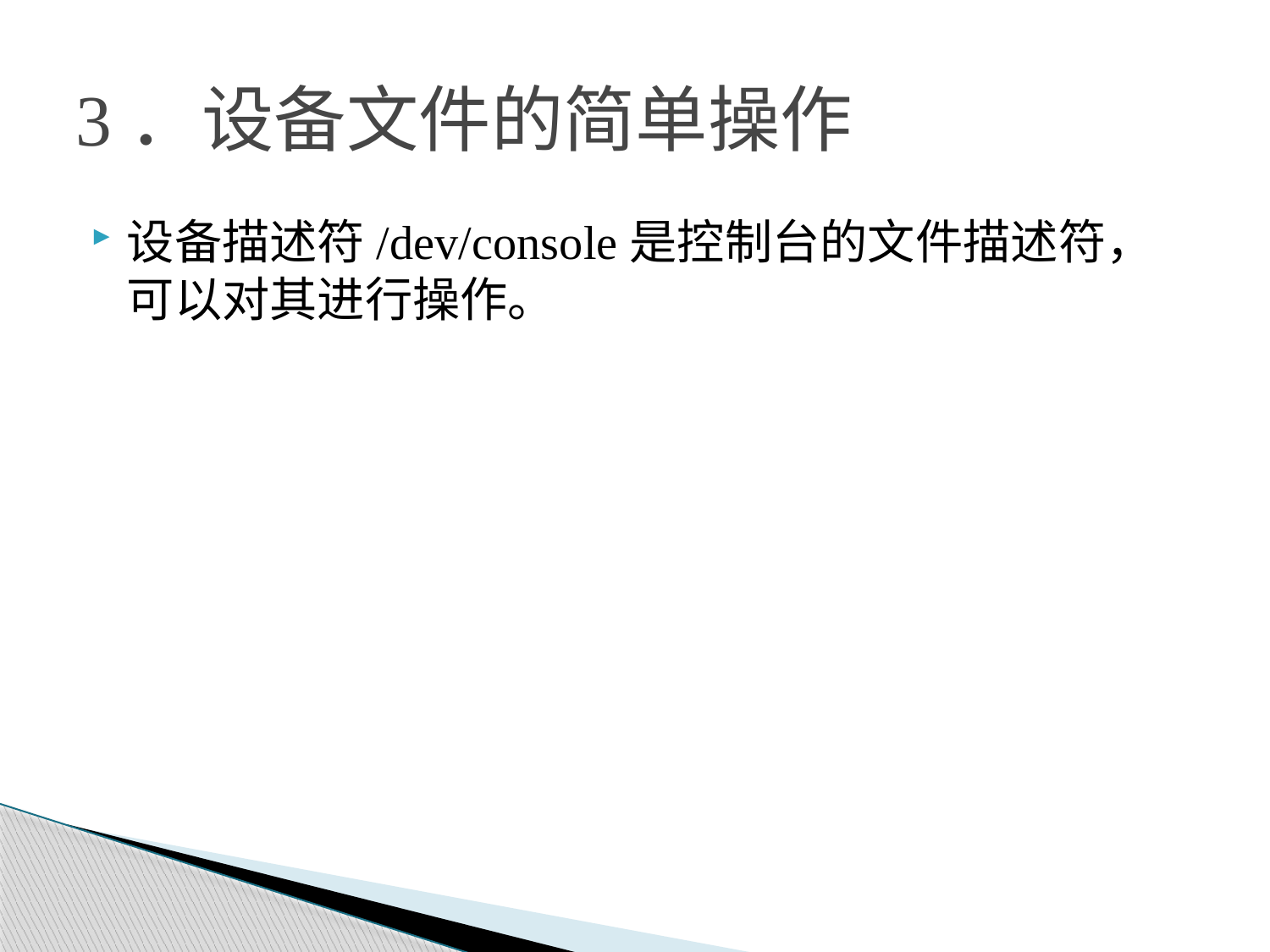

# 3．设备文件的简单操作
设备描述符/dev/console是控制台的文件描述符，可以对其进行操作。